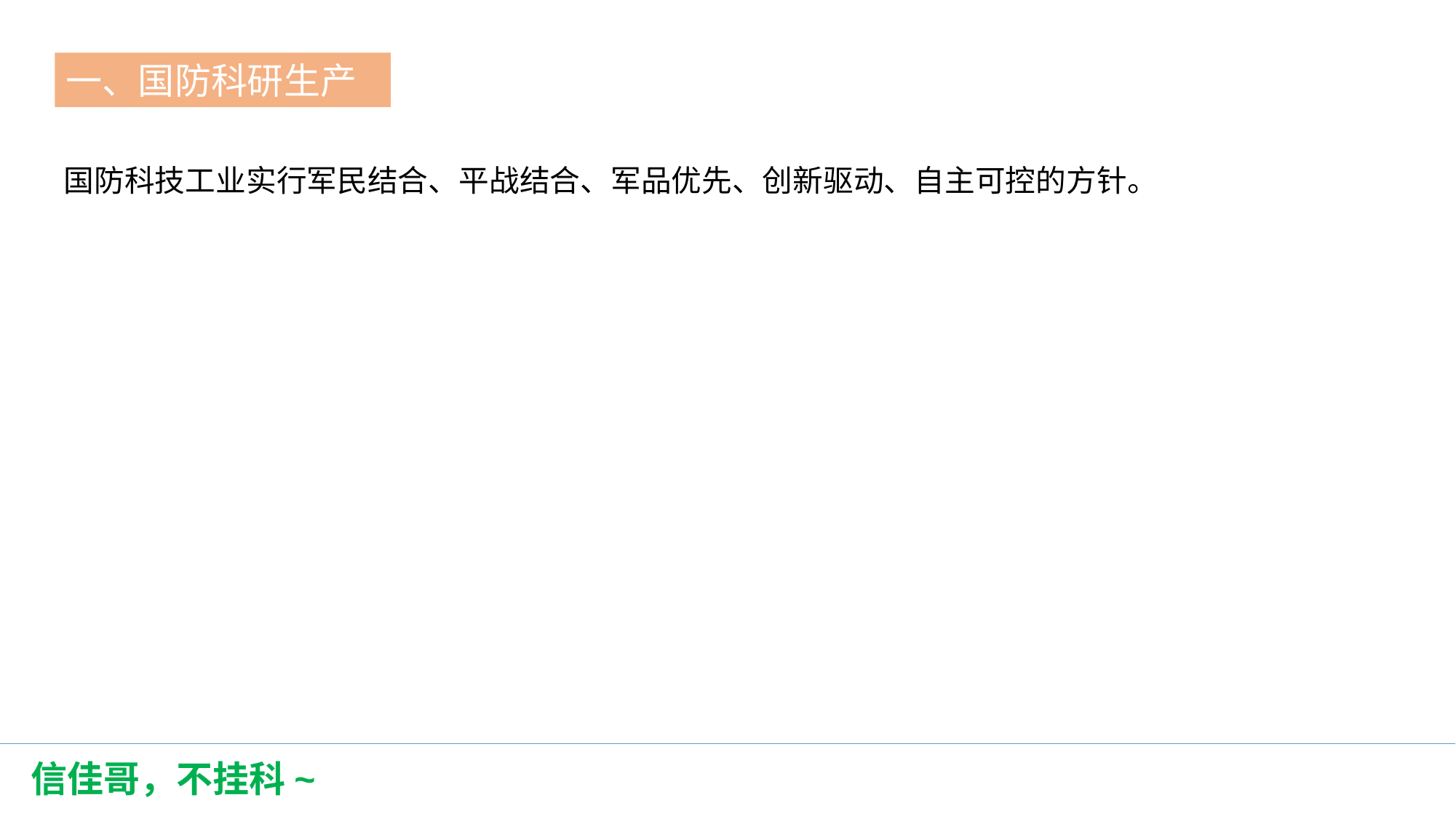

一、国防科研生产
第一节
国防科技工业实行军民结合、平战结合、军品优先、创新驱动、自主可控的方针。